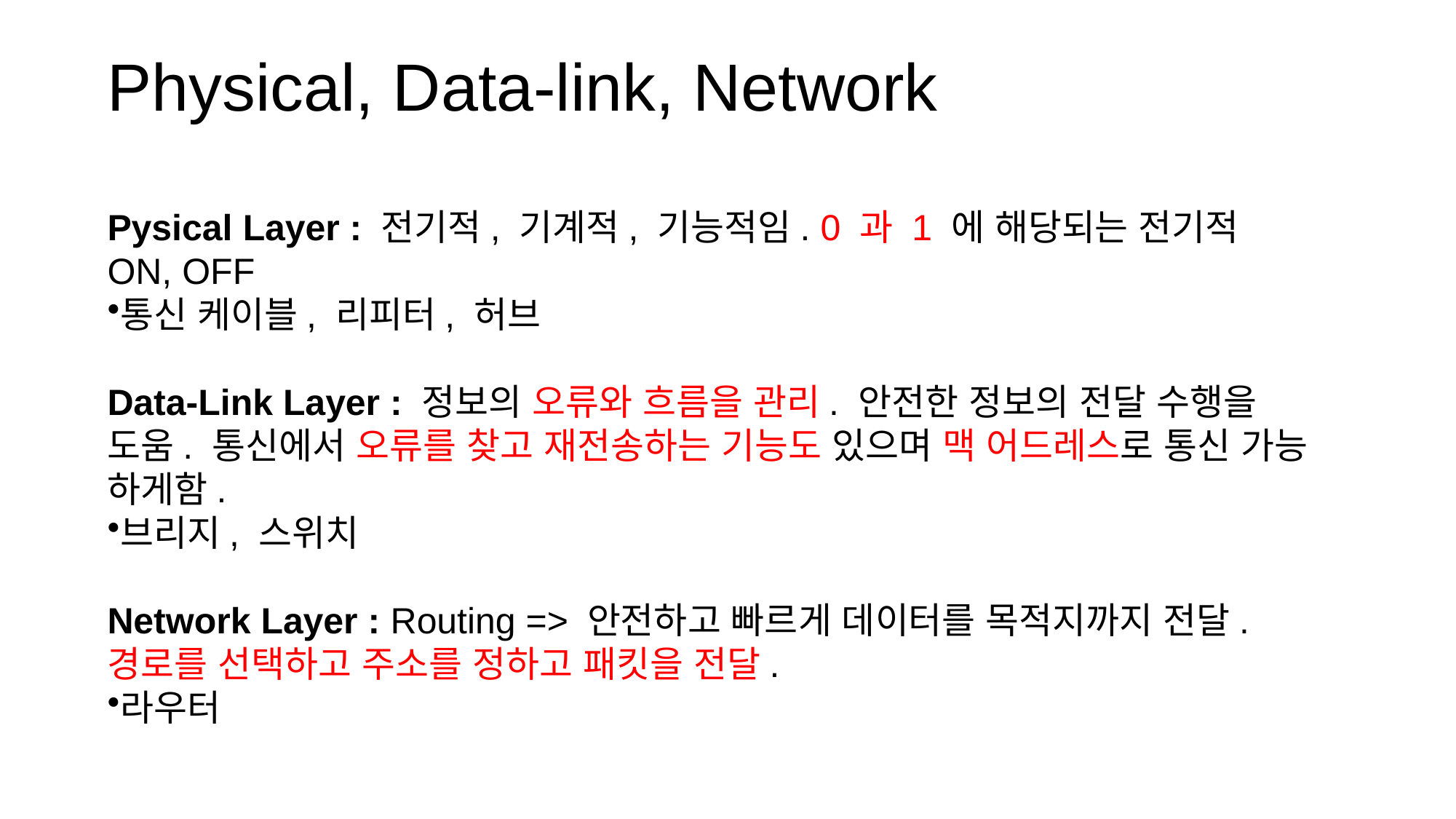

# Physical, Data-link, Network
Pysical Layer : 전기적, 기계적, 기능적임. 0 과 1 에 해당되는 전기적 ON, OFF
통신 케이블, 리피터, 허브

Data-Link Layer : 정보의 오류와 흐름을 관리. 안전한 정보의 전달 수행을 도움. 통신에서 오류를 찾고 재전송하는 기능도 있으며 맥 어드레스로 통신 가능 하게함.
브리지, 스위치

Network Layer : Routing => 안전하고 빠르게 데이터를 목적지까지 전달. 경로를 선택하고 주소를 정하고 패킷을 전달.
라우터